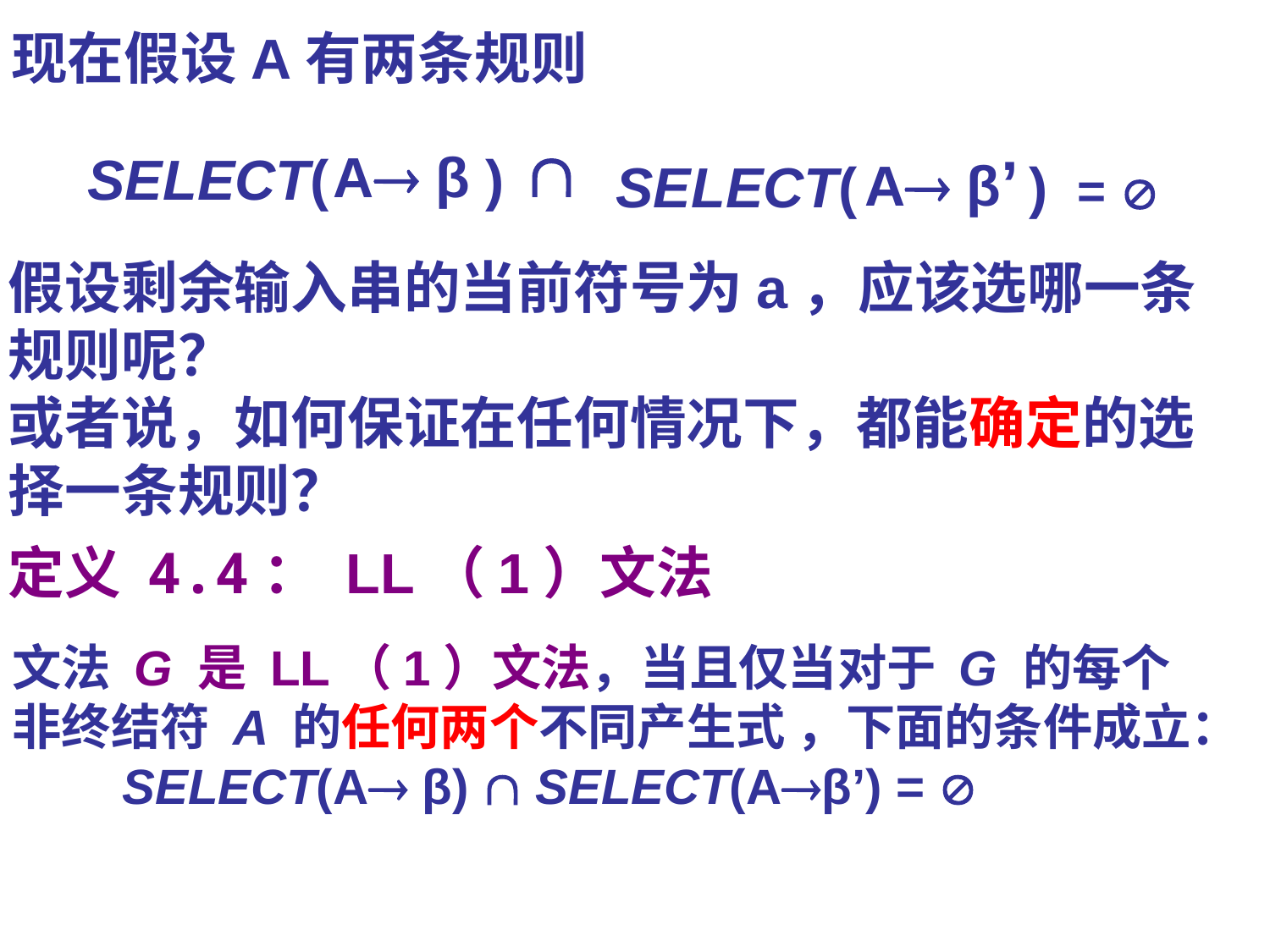

现在假设A有两条规则
∩
A→ β
A→ β’
SELECT(          )
SELECT(           )
= ∅
假设剩余输入串的当前符号为a，应该选哪一条规则呢？
或者说，如何保证在任何情况下，都能确定的选择一条规则？
定义 4.4： LL（1）文法
文法 G 是 LL（1）文法，当且仅当对于 G 的每个非终结符 A 的任何两个不同产生式 ，下面的条件成立：
        SELECT(A→ β) ∩ SELECT(A→β’) = ∅